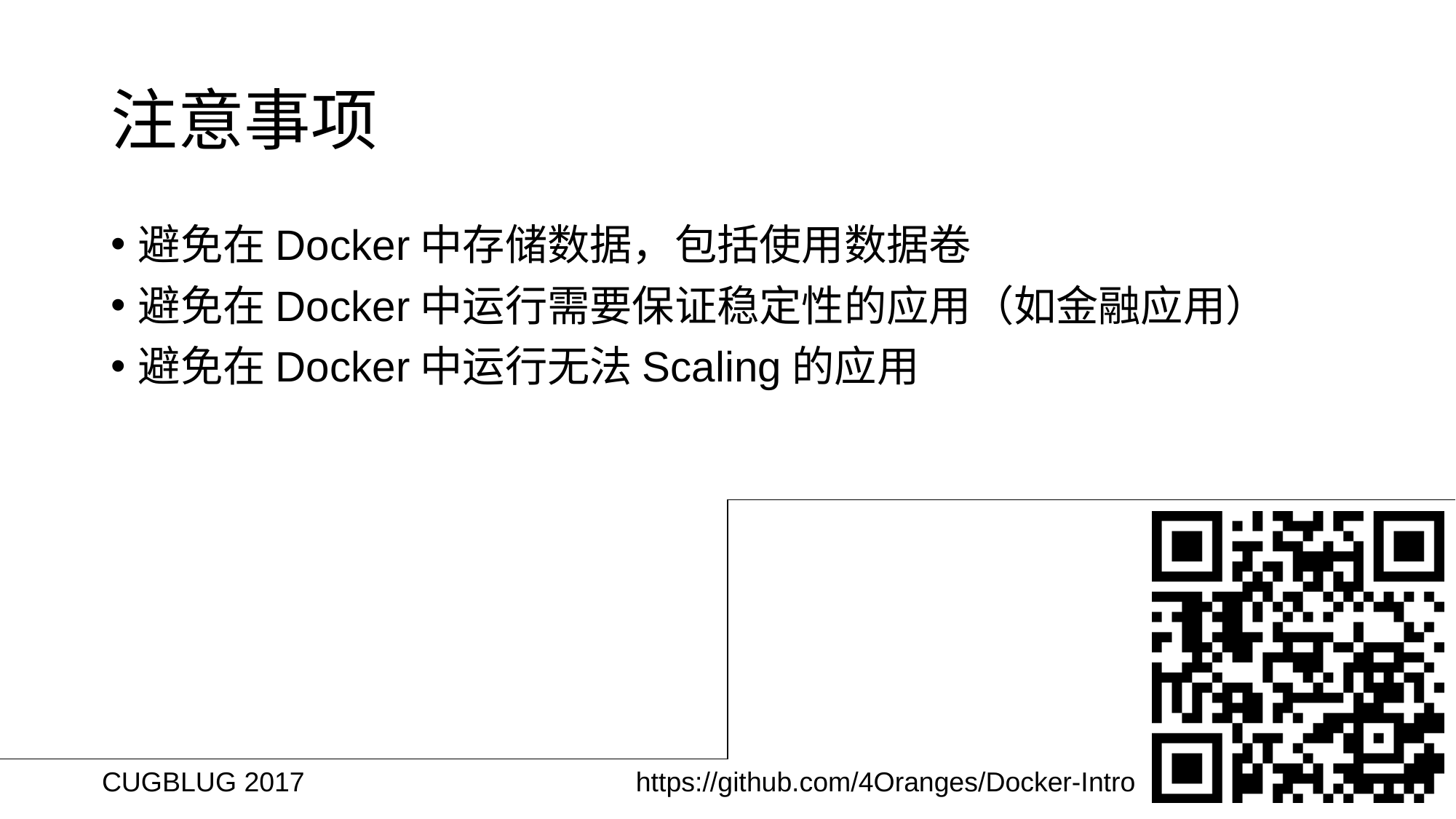

# 注意事项
避免在Docker中存储数据，包括使用数据卷
避免在Docker中运行需要保证稳定性的应用（如金融应用）
避免在Docker中运行无法Scaling的应用